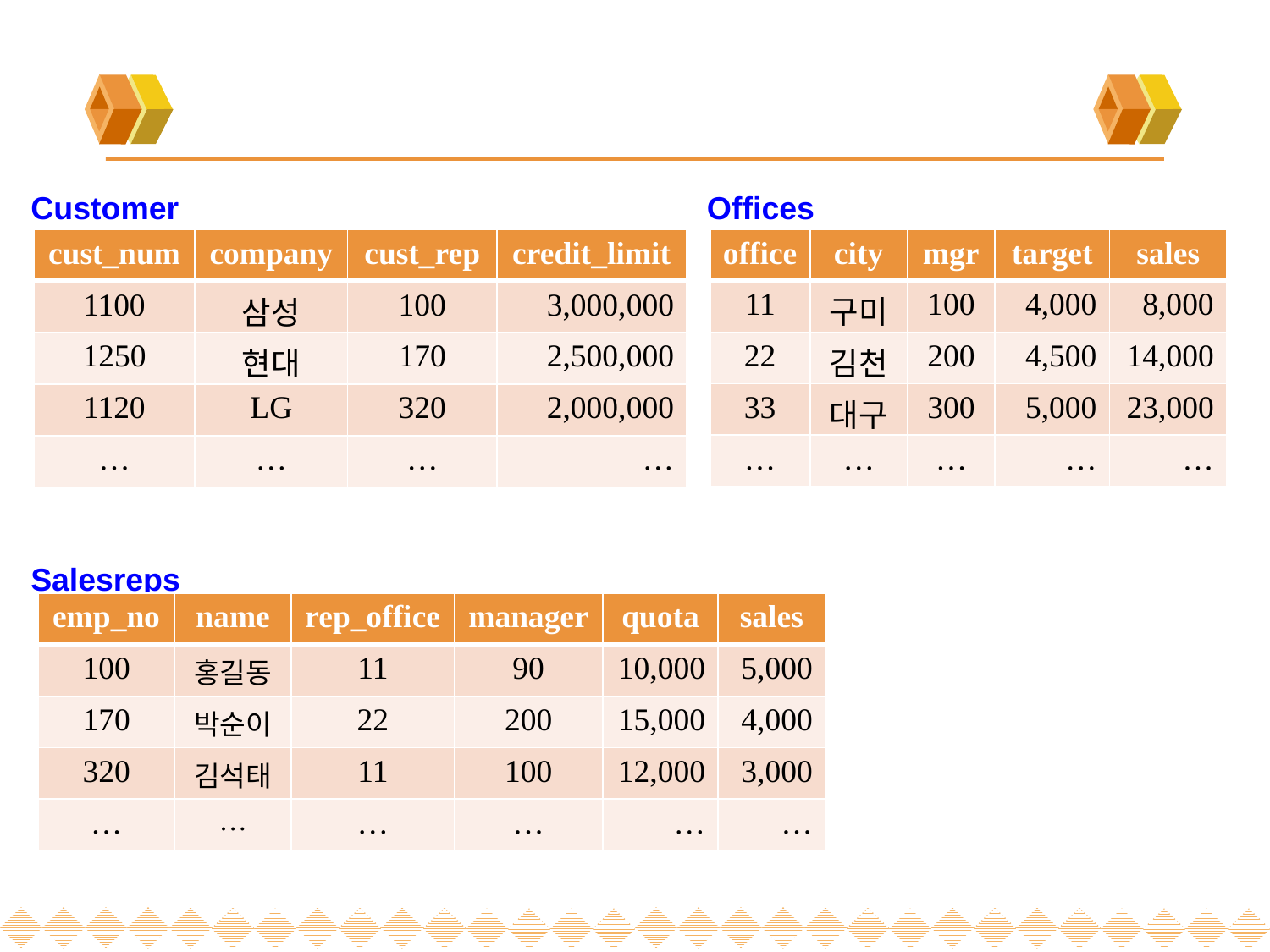

#
Customer
Offices
| office | city | mgr | target | sales |
| --- | --- | --- | --- | --- |
| 11 | 구미 | 100 | 4,000 | 8,000 |
| 22 | 김천 | 200 | 4,500 | 14,000 |
| 33 | 대구 | 300 | 5,000 | 23,000 |
| … | … | … | … | … |
| cust\_num | company | cust\_rep | credit\_limit |
| --- | --- | --- | --- |
| 1100 | 삼성 | 100 | 3,000,000 |
| 1250 | 현대 | 170 | 2,500,000 |
| 1120 | LG | 320 | 2,000,000 |
| … | … | … | … |
Salesreps
| emp\_no | name | rep\_office | manager | quota | sales |
| --- | --- | --- | --- | --- | --- |
| 100 | 홍길동 | 11 | 90 | 10,000 | 5,000 |
| 170 | 박순이 | 22 | 200 | 15,000 | 4,000 |
| 320 | 김석태 | 11 | 100 | 12,000 | 3,000 |
| … | … | … | … | … | … |